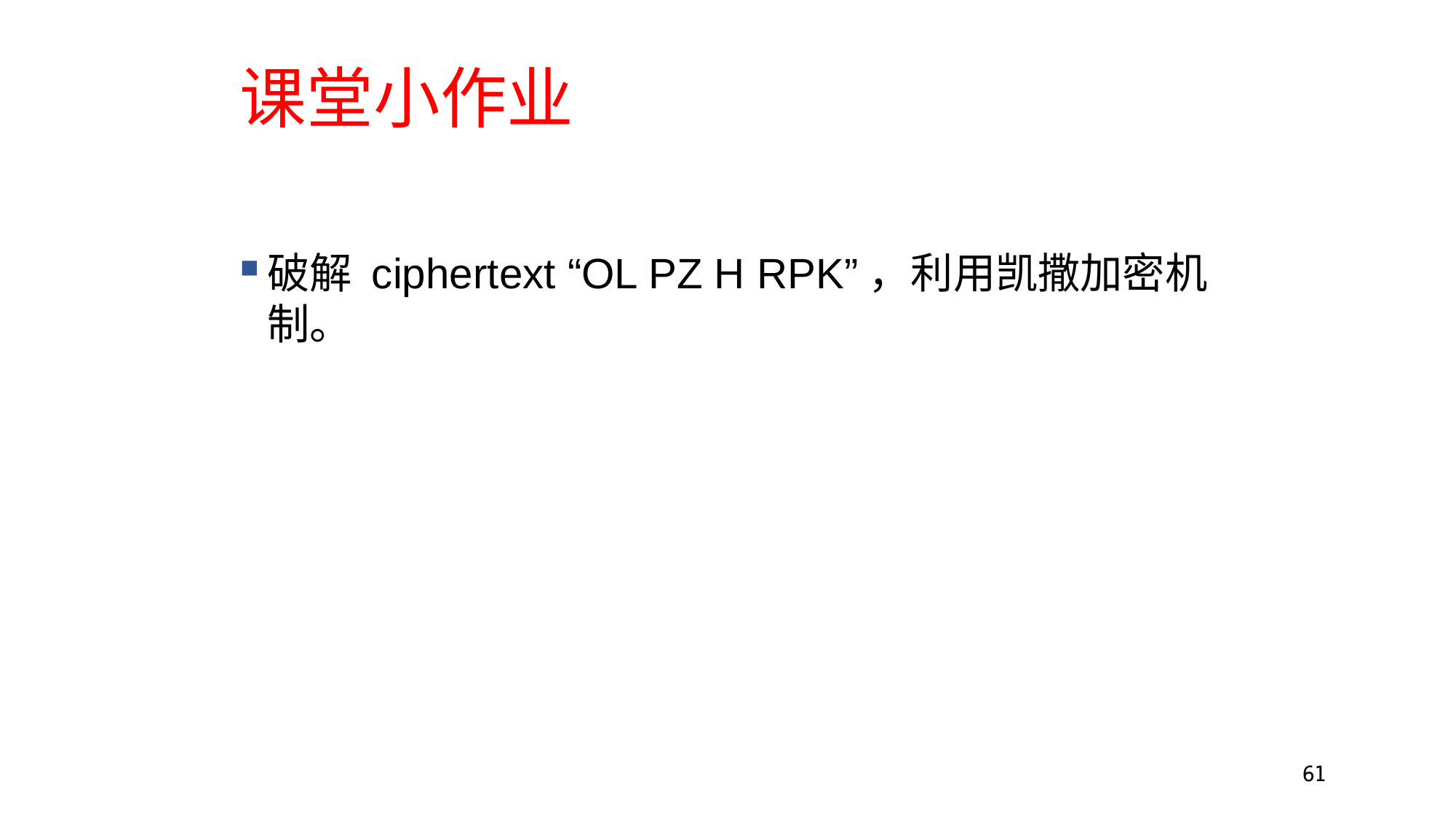

# 课堂小作业
破解 ciphertext “OL PZ H RPK”，利用凯撒加密机制。

61